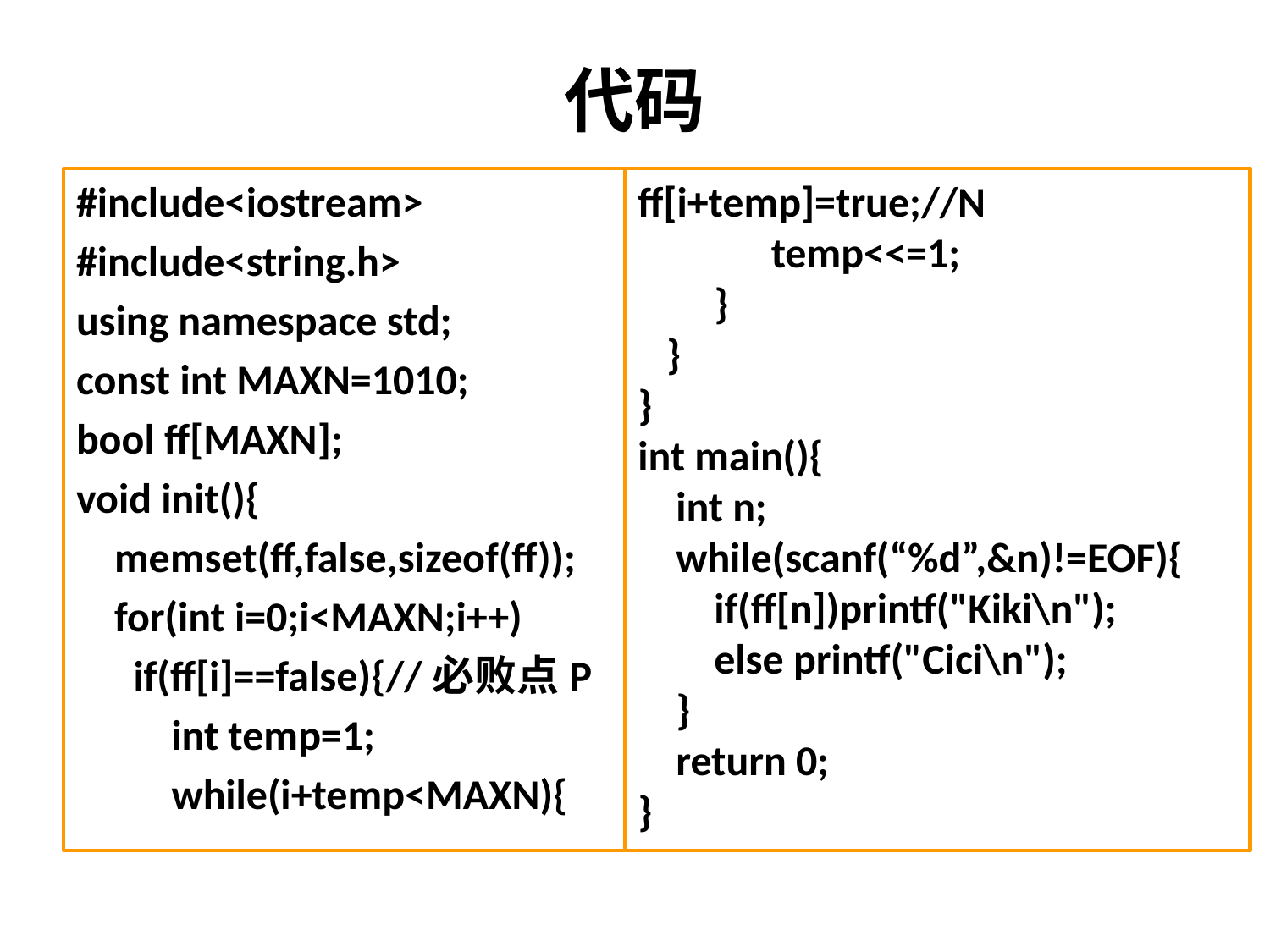

# 代码
#include<iostream>
#include<string.h>
using namespace std;
const int MAXN=1010;
bool ff[MAXN];
void init(){
    memset(ff,false,sizeof(ff));
    for(int i=0;i<MAXN;i++)
      if(ff[i]==false){//必败点P
          int temp=1;
          while(i+temp<MAXN){
ff[i+temp]=true;//N
              temp<<=1;
        }
   }
}
int main(){
    int n;
    while(scanf(“%d”,&n)!=EOF){
        if(ff[n])printf("Kiki\n");
        else printf("Cici\n");
    }
    return 0;
}